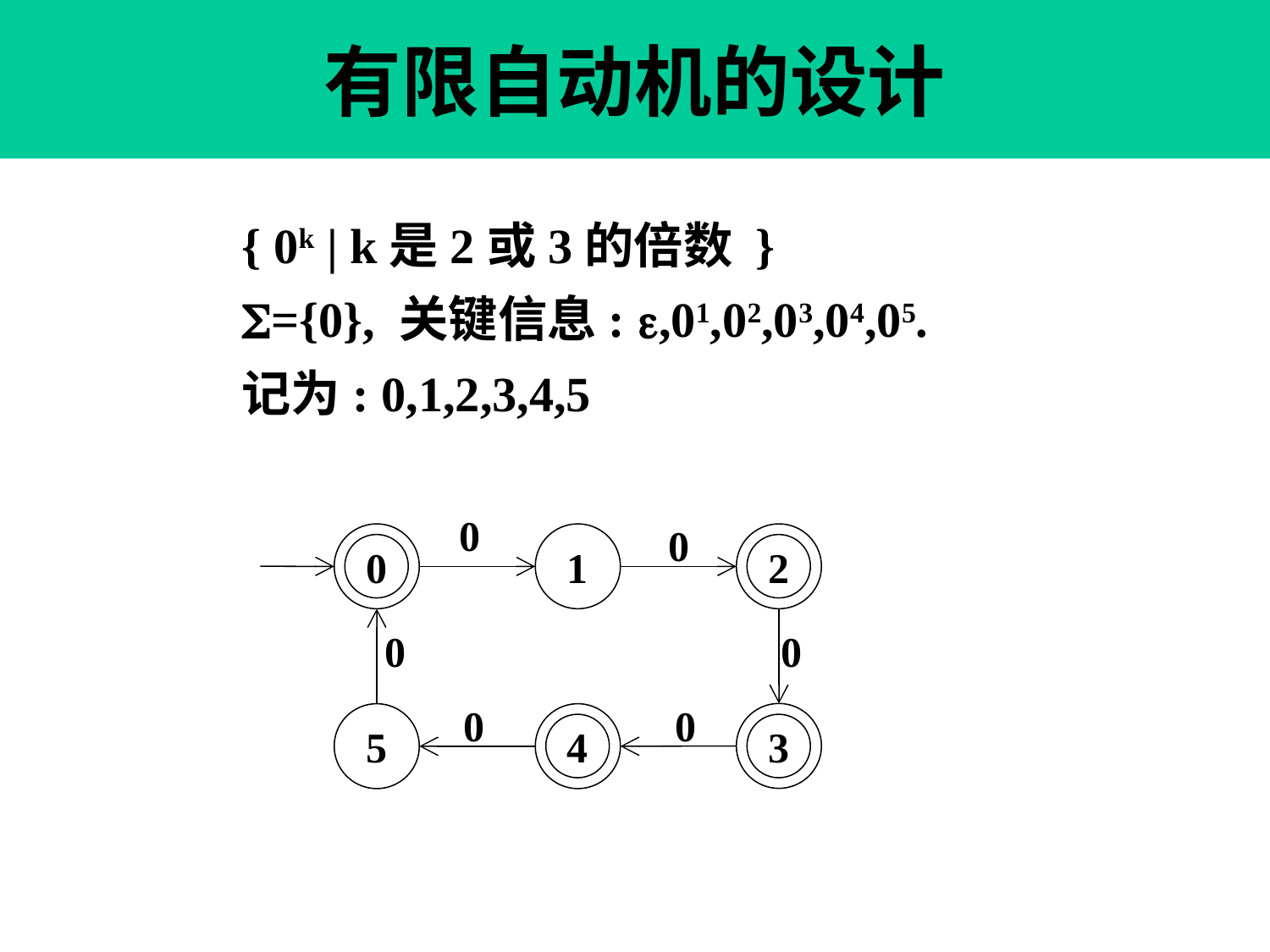

# 有限自动机的设计
{ 0k | k是2或3的倍数 }
Σ={0}, 关键信息: ε,01,02,03,04,05.
记为: 0,1,2,3,4,5
0
0
0
1
2

0
0
0
0
3
5
4